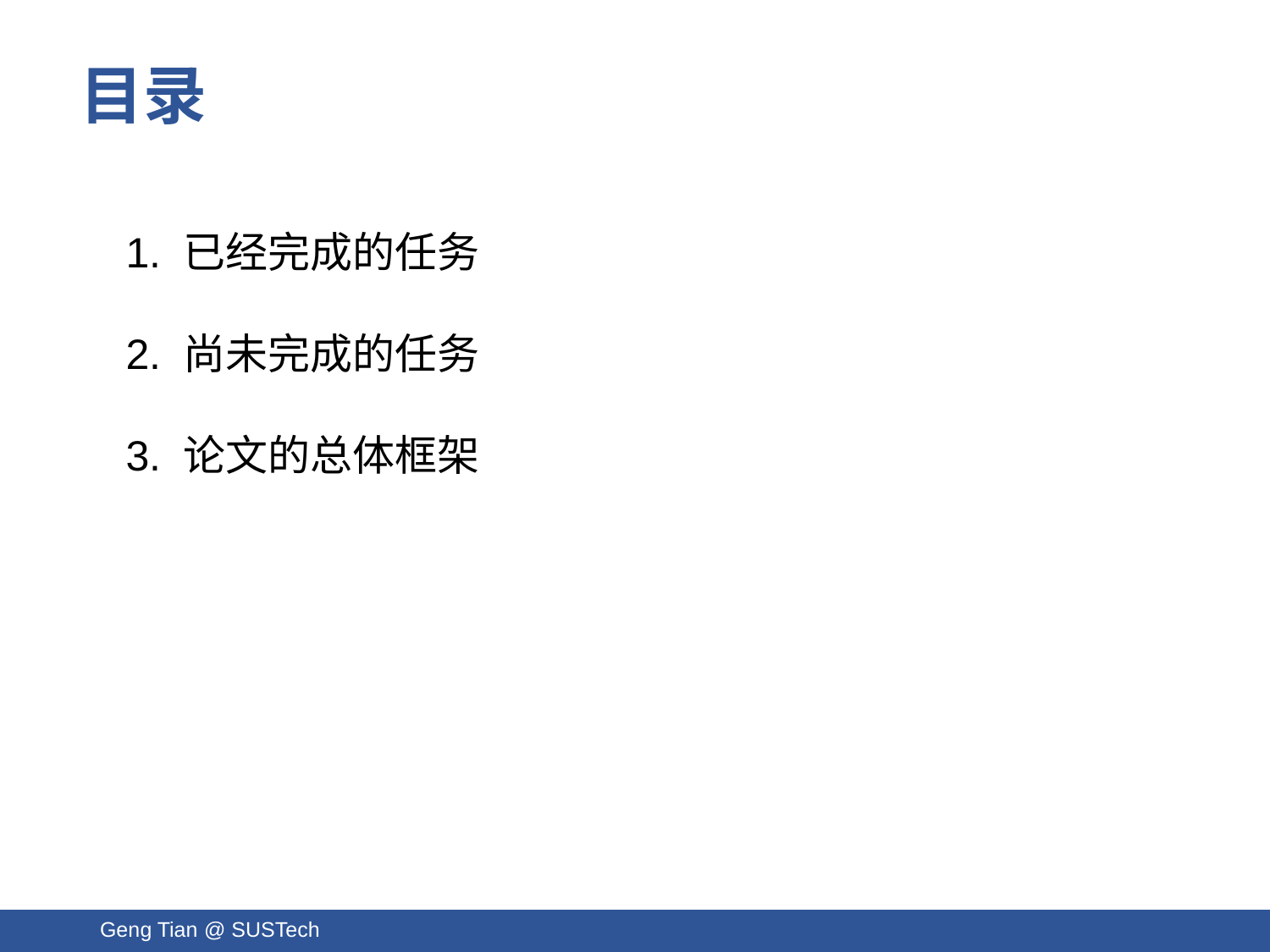

# 目录
1. 已经完成的任务

2. 尚未完成的任务

3. 论文的总体框架

Geng Tian @ SUSTech
2